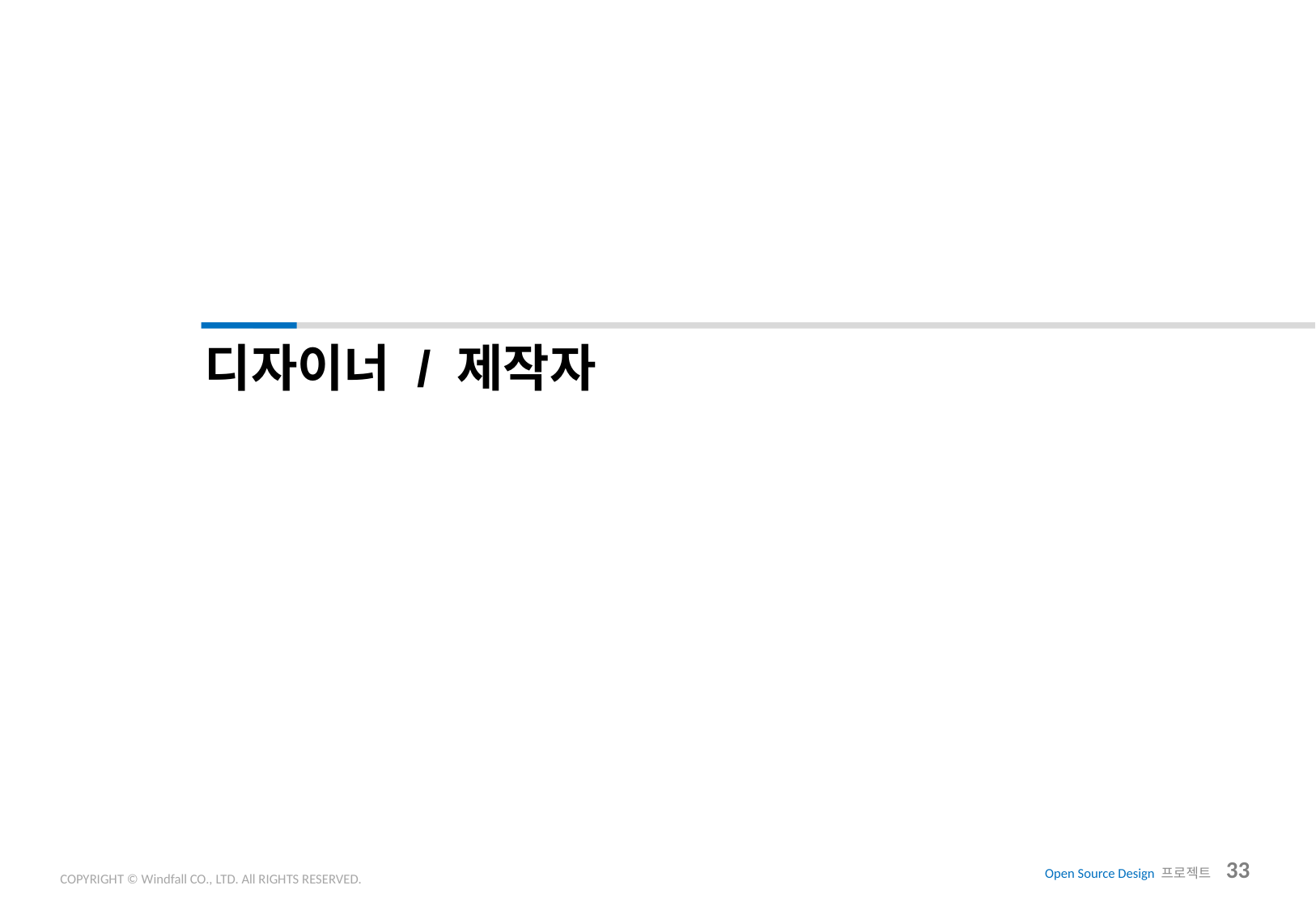

# 디자이너 / 제작자
Open Source Design 프로젝트   33